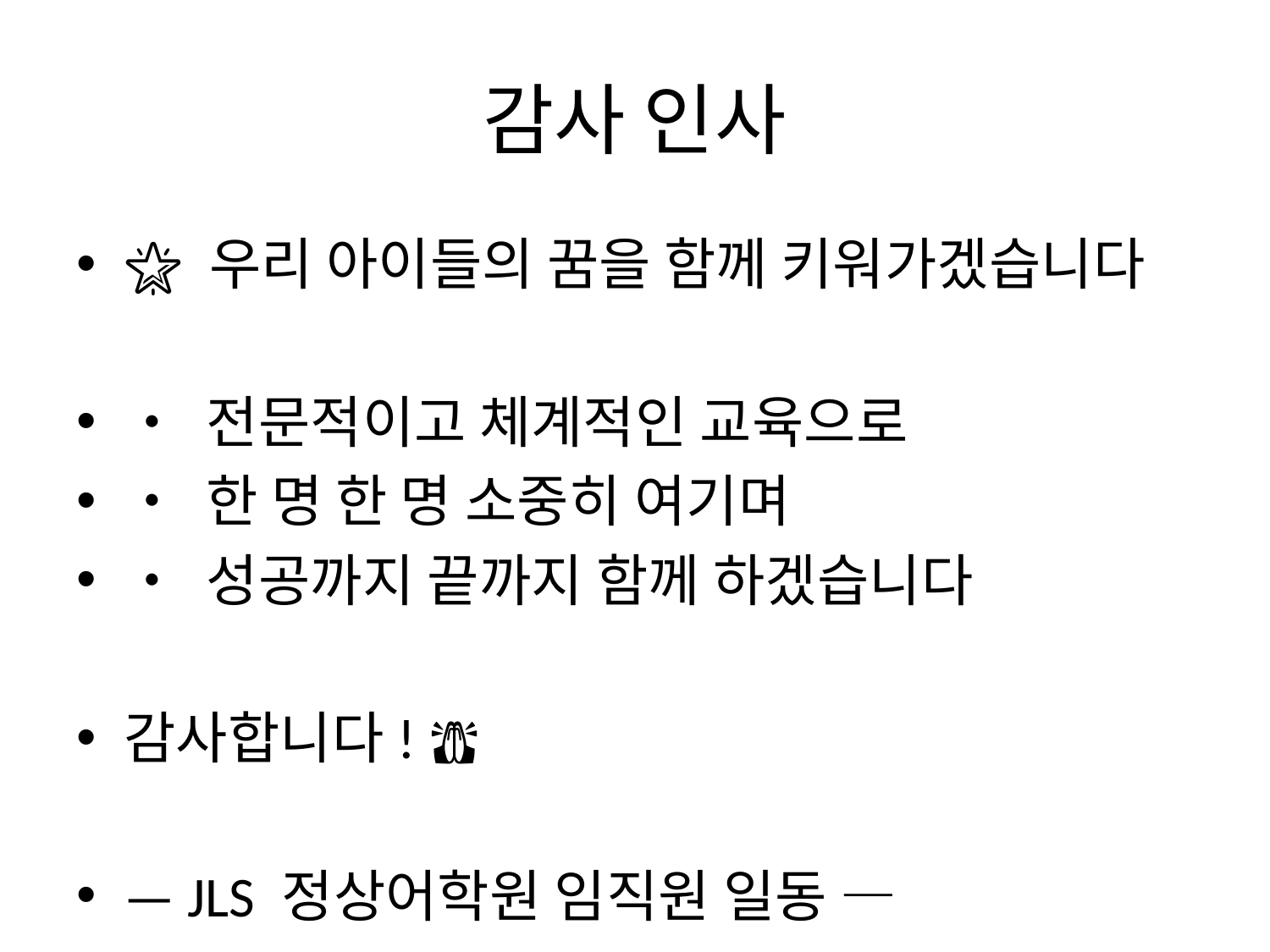

# 감사 인사
🌟 우리 아이들의 꿈을 함께 키워가겠습니다

• 전문적이고 체계적인 교육으로
• 한 명 한 명 소중히 여기며
• 성공까지 끝까지 함께 하겠습니다

감사합니다! 🙏

— JLS 정상어학원 임직원 일동 —